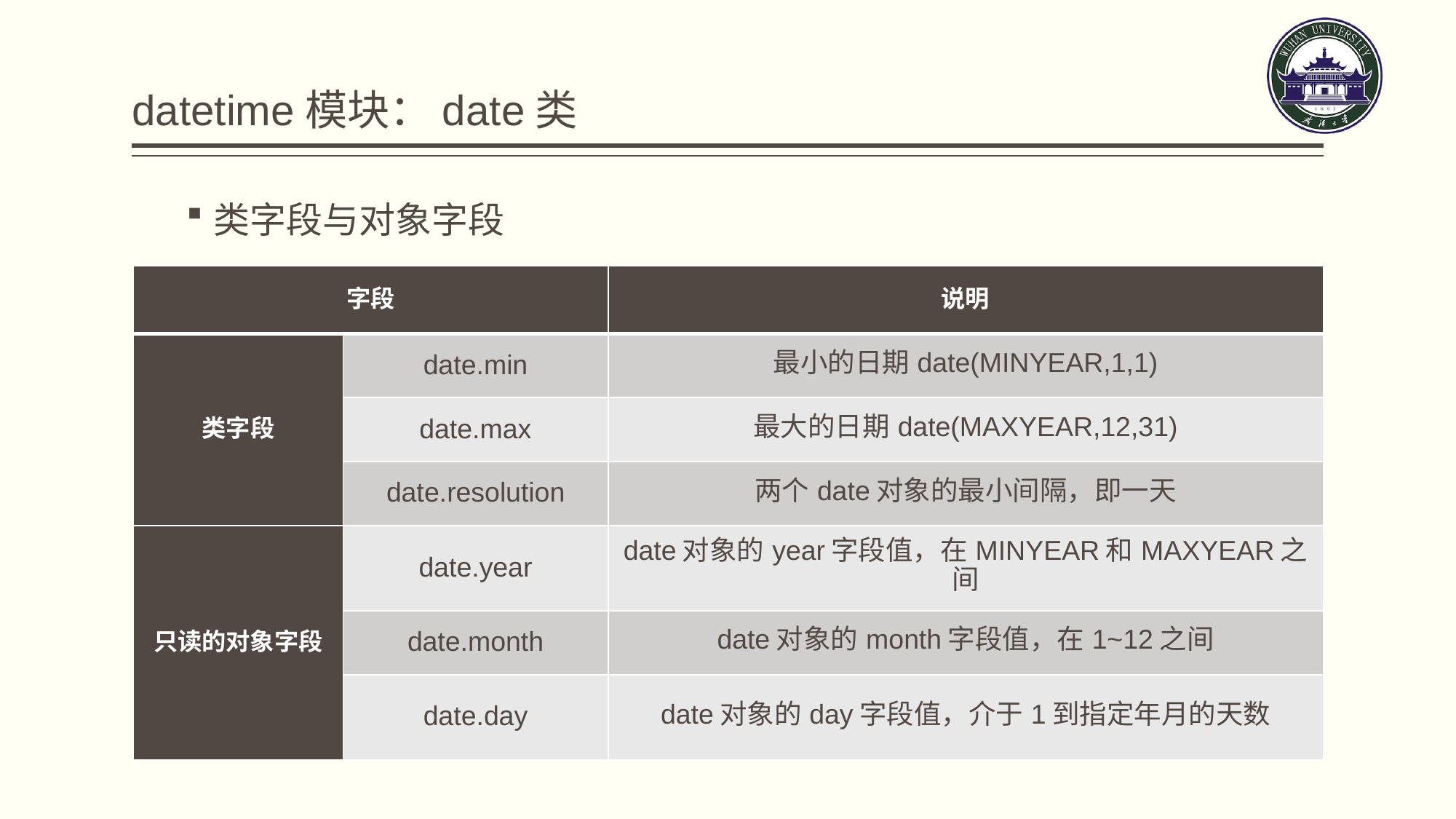

# datetime模块：date类
类字段与对象字段

| 字段 |  | 说明 |
| --- | --- | --- |
| 类字段 | date.min | 最小的日期date(MINYEAR,1,1) |
|  | date.max | 最大的日期date(MAXYEAR,12,31) |
|  | date.resolution | 两个date对象的最小间隔，即一天 |
| 只读的对象字段 | date.year | date对象的year字段值，在MINYEAR和MAXYEAR之间 |
|  | date.month | date对象的month字段值，在1~12之间 |
|  | date.day | date对象的day字段值，介于1到指定年月的天数 |